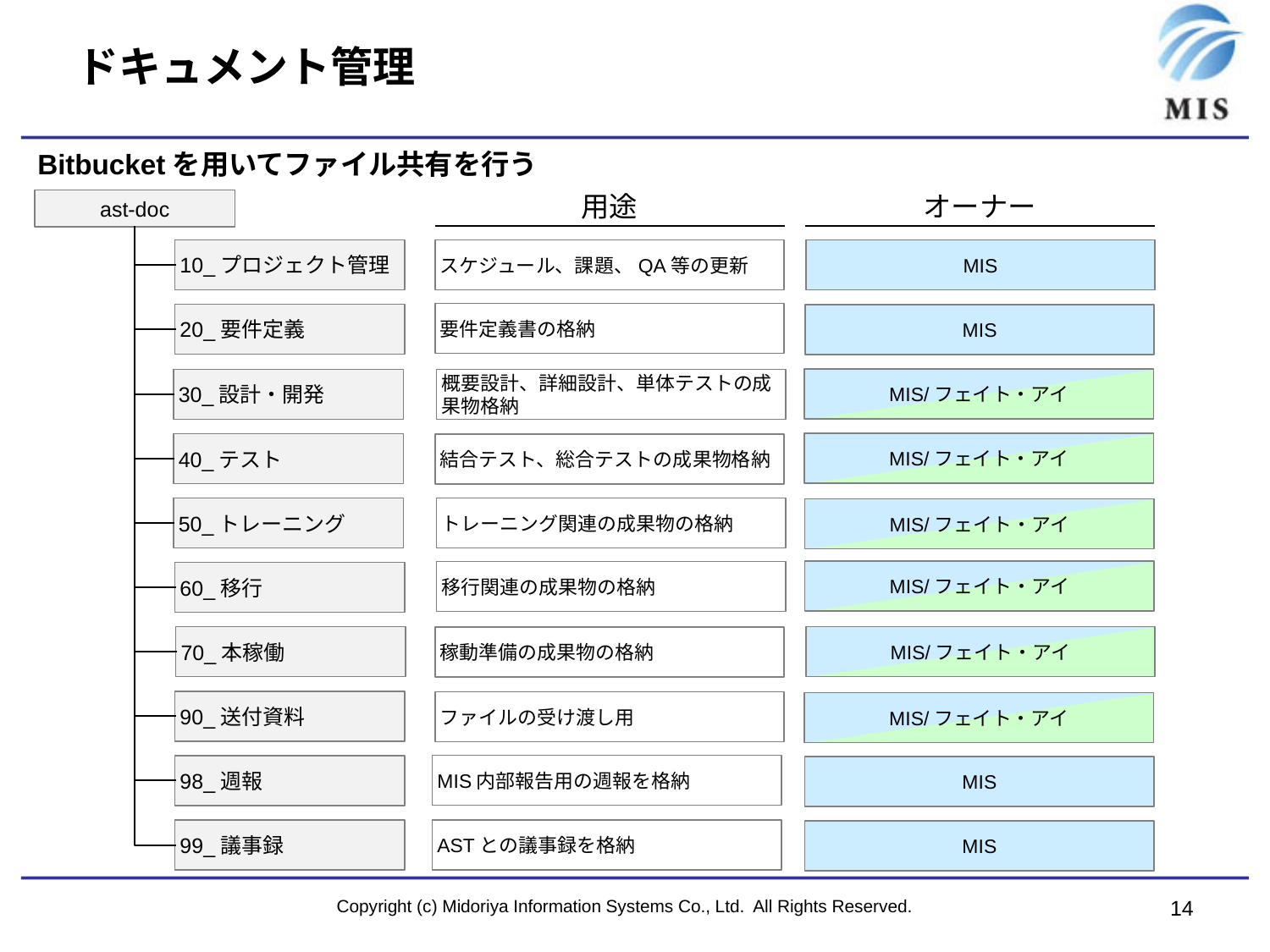

# ドキュメント管理
Bitbucketを用いてファイル共有を行う
用途
オーナー
ast-doc
スケジュール、課題、QA等の更新
10_プロジェクト管理
MIS
要件定義書の格納
20_要件定義
MIS
MIS/フェイト・アイ

30_設計・開発
概要設計、詳細設計、単体テストの成果物格納
MIS/フェイト・アイ

40_テスト
結合テスト、総合テストの成果物格納
トレーニング関連の成果物の格納
50_トレーニング
MIS/フェイト・アイ

MIS/フェイト・アイ

移行関連の成果物の格納
60_移行
MIS/フェイト・アイ

70_本稼働
稼動準備の成果物の格納
90_送付資料
ファイルの受け渡し用
MIS/フェイト・アイ

MIS内部報告用の週報を格納
98_週報
MIS
ASTとの議事録を格納
99_議事録
MIS
Copyright (c) Midoriya Information Systems Co., Ltd.  All Rights Reserved.
14